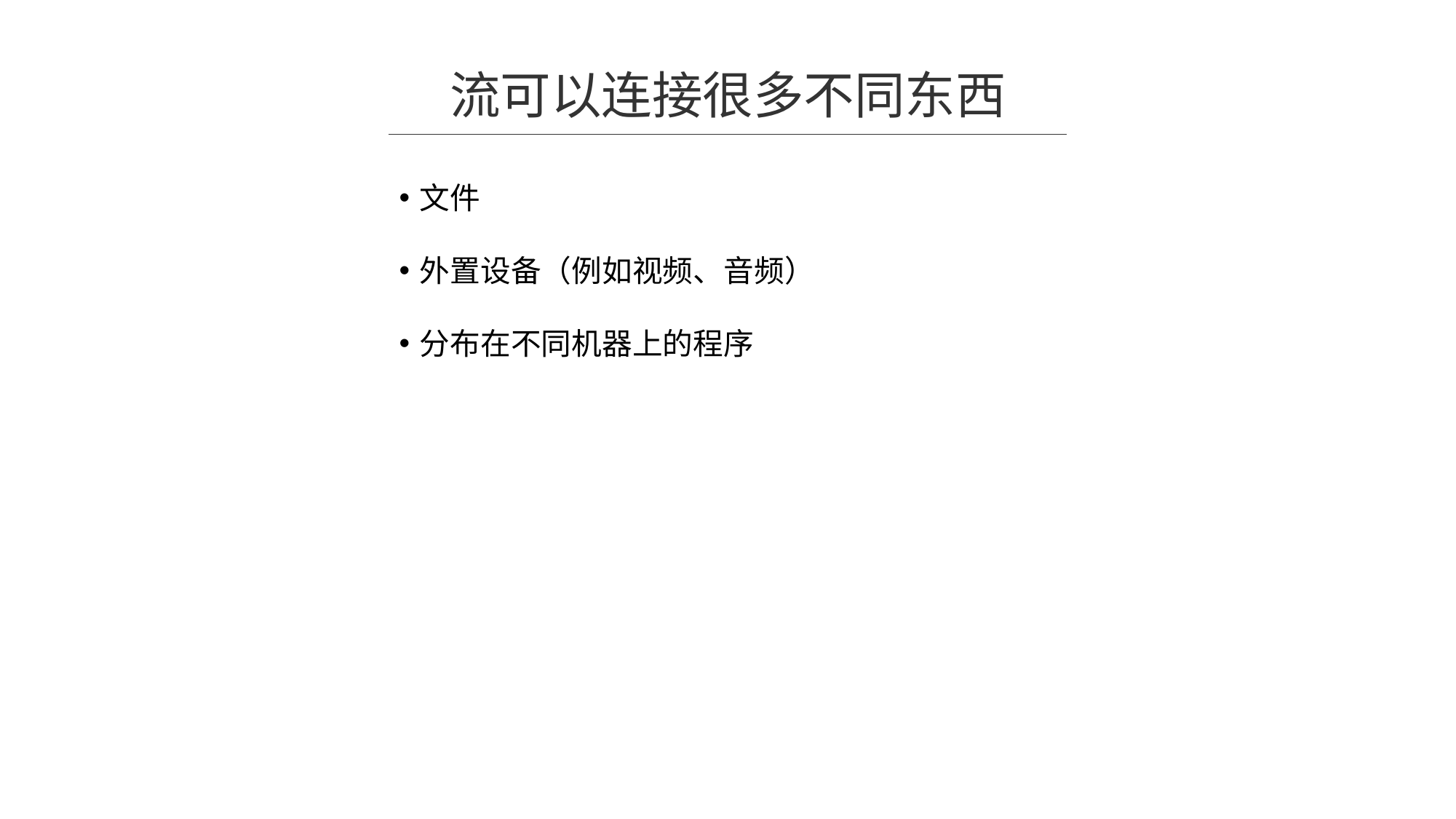

流可以连接很多不同东西
文件

外置设备（例如视频、音频）

分布在不同机器上的程序